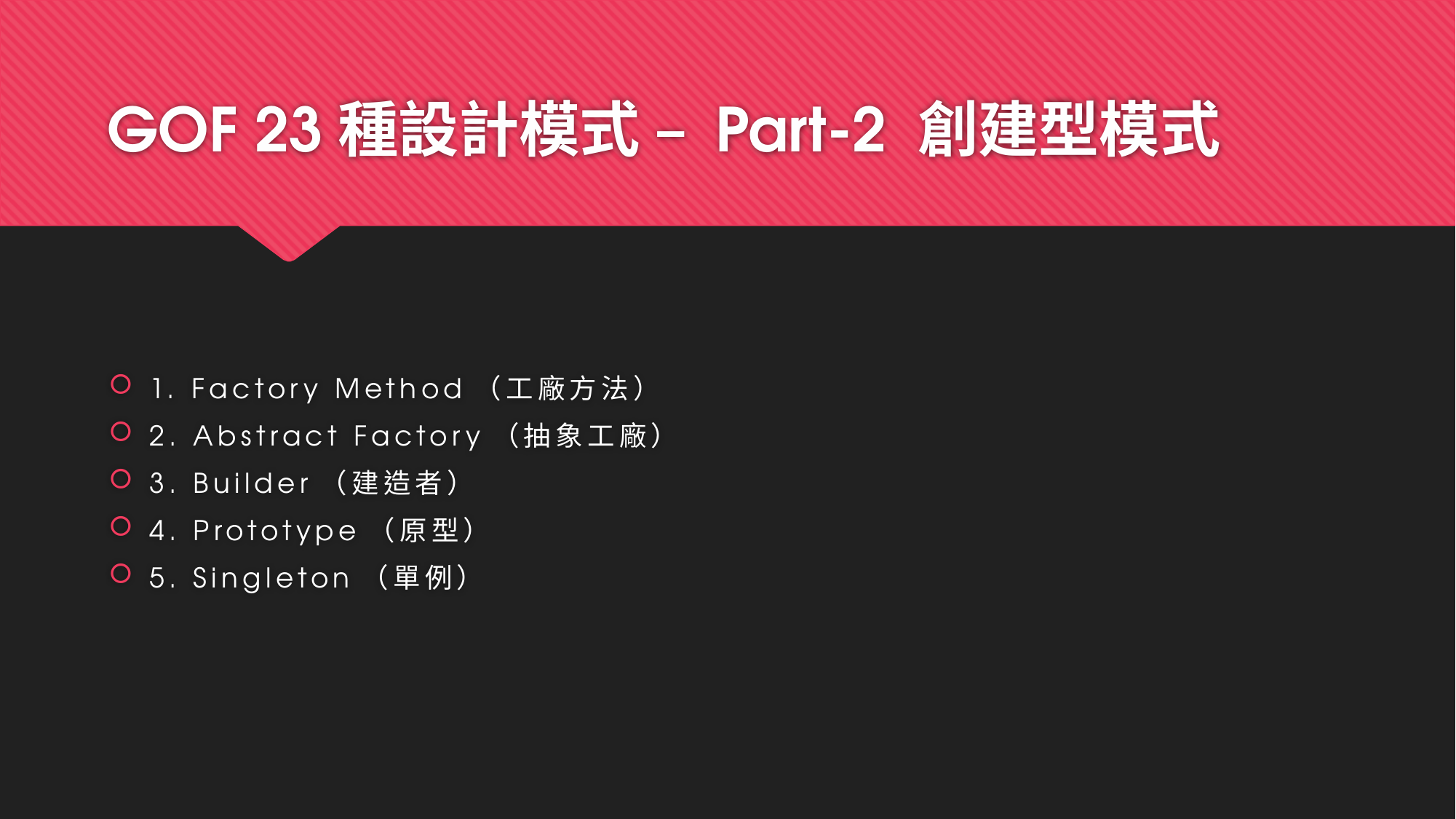

# GOF 23種設計模式 – Part-2 創建型模式
1. Factory Method（工廠方法）
2. Abstract Factory（抽象工廠）
3. Builder（建造者）
4. Prototype（原型）
5. Singleton（單例）